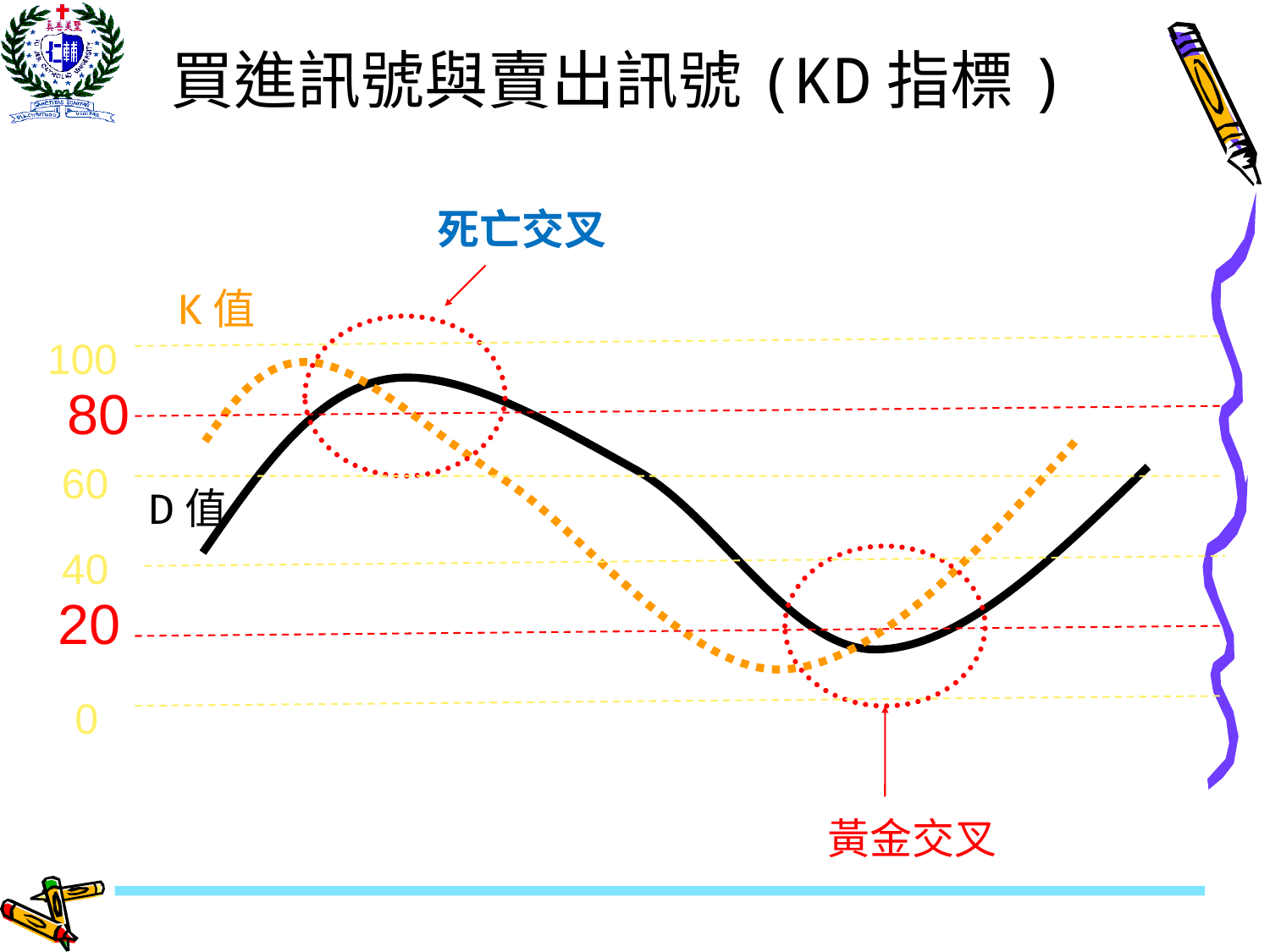

# 買進訊號與賣出訊號(KD指標)
死亡交叉

K值

100

80

60
D值

40

20

0

黃金交叉